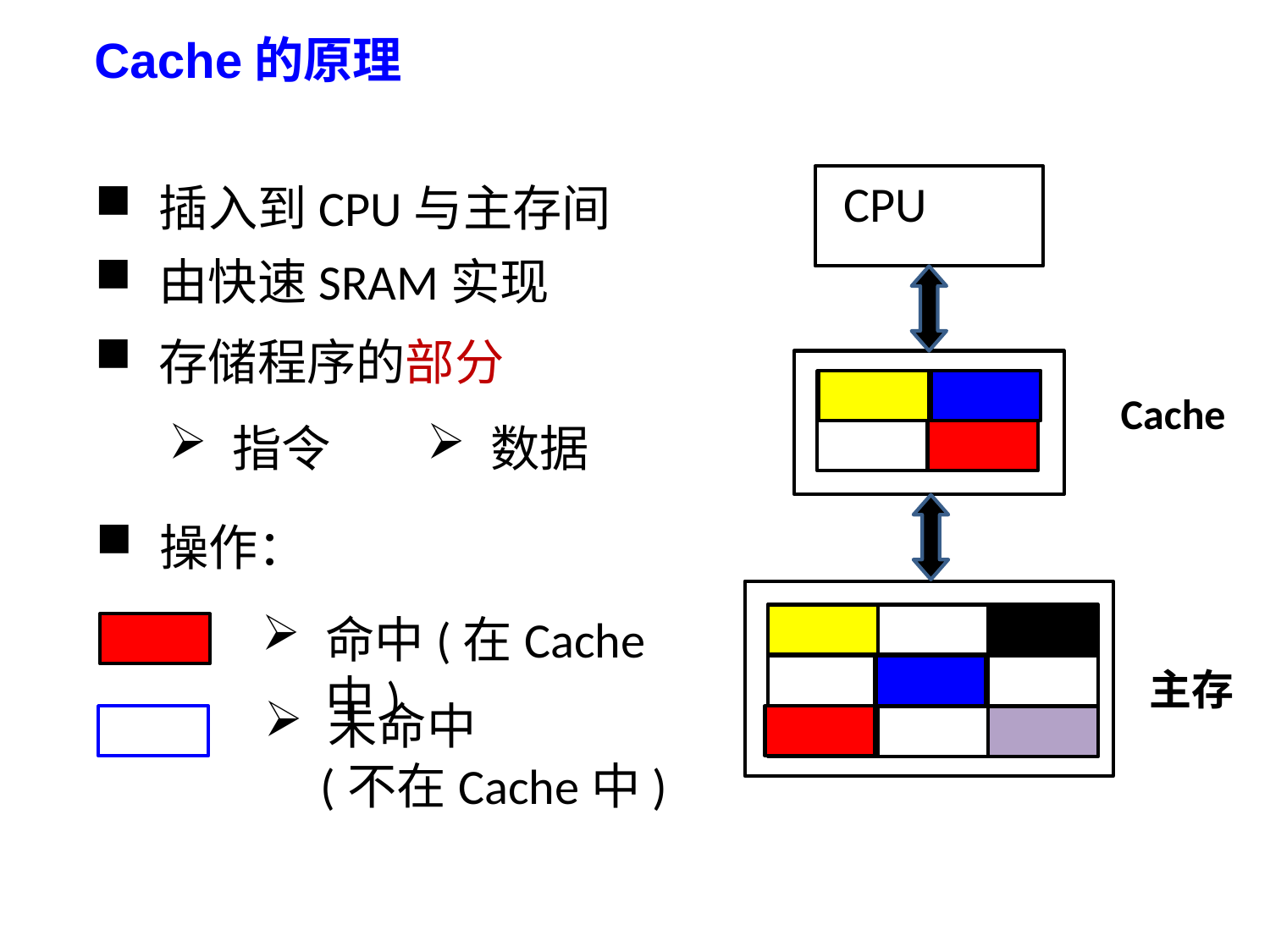

Cache的原理

CPU
插入到CPU与主存间
由快速SRAM实现

存储程序的部分

Cache

指令
数据

操作：

命中(在Cache中)

主存

未命中
     (不在Cache中)

20